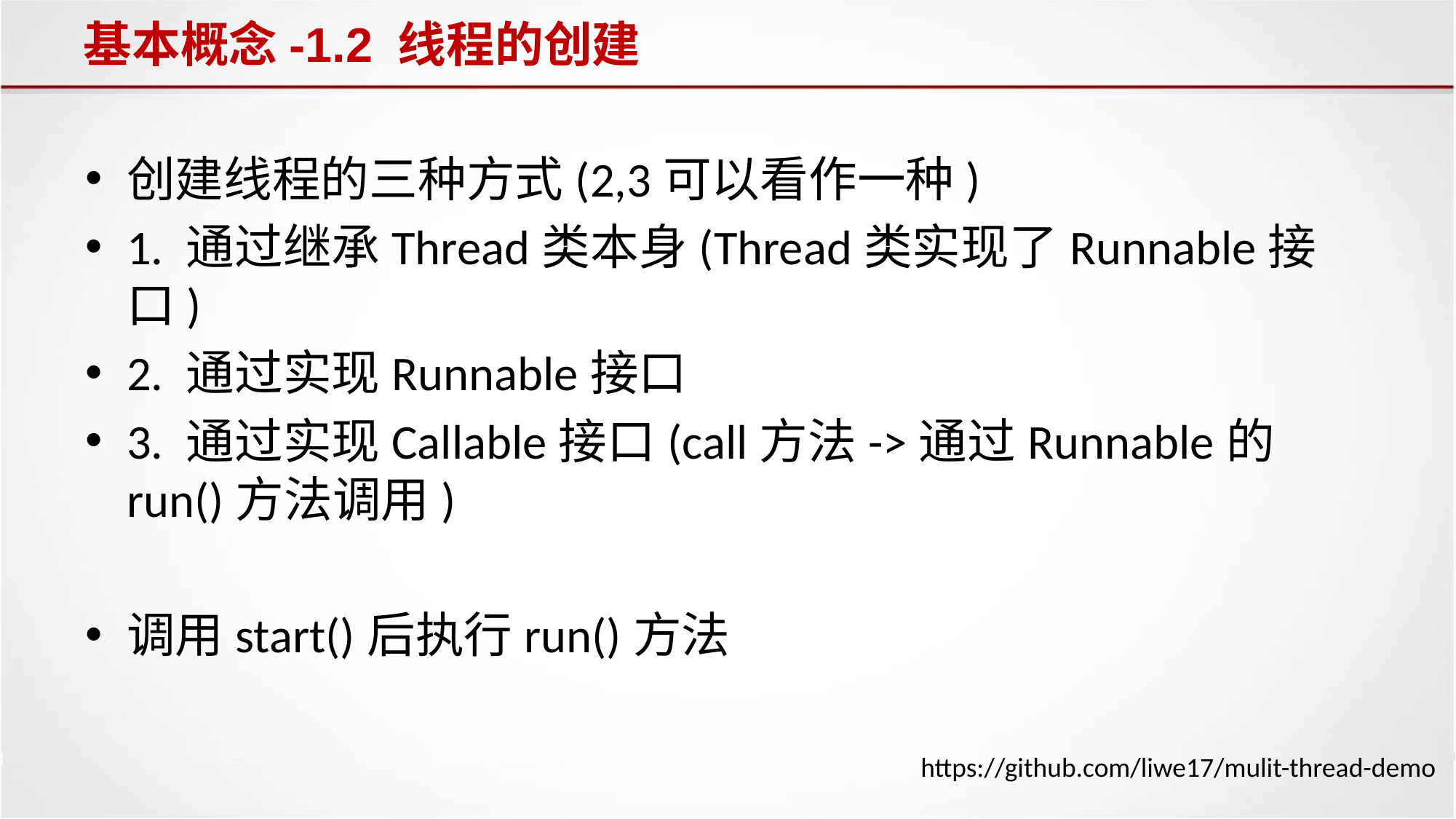

# 基本概念-1.2 线程的创建
创建线程的三种方式(2,3可以看作一种)
1. 通过继承Thread类本身(Thread类实现了Runnable接口)
2. 通过实现Runnable接口
3. 通过实现Callable接口(call方法->通过Runnable的run()方法调用)

调用start()后执行run()方法